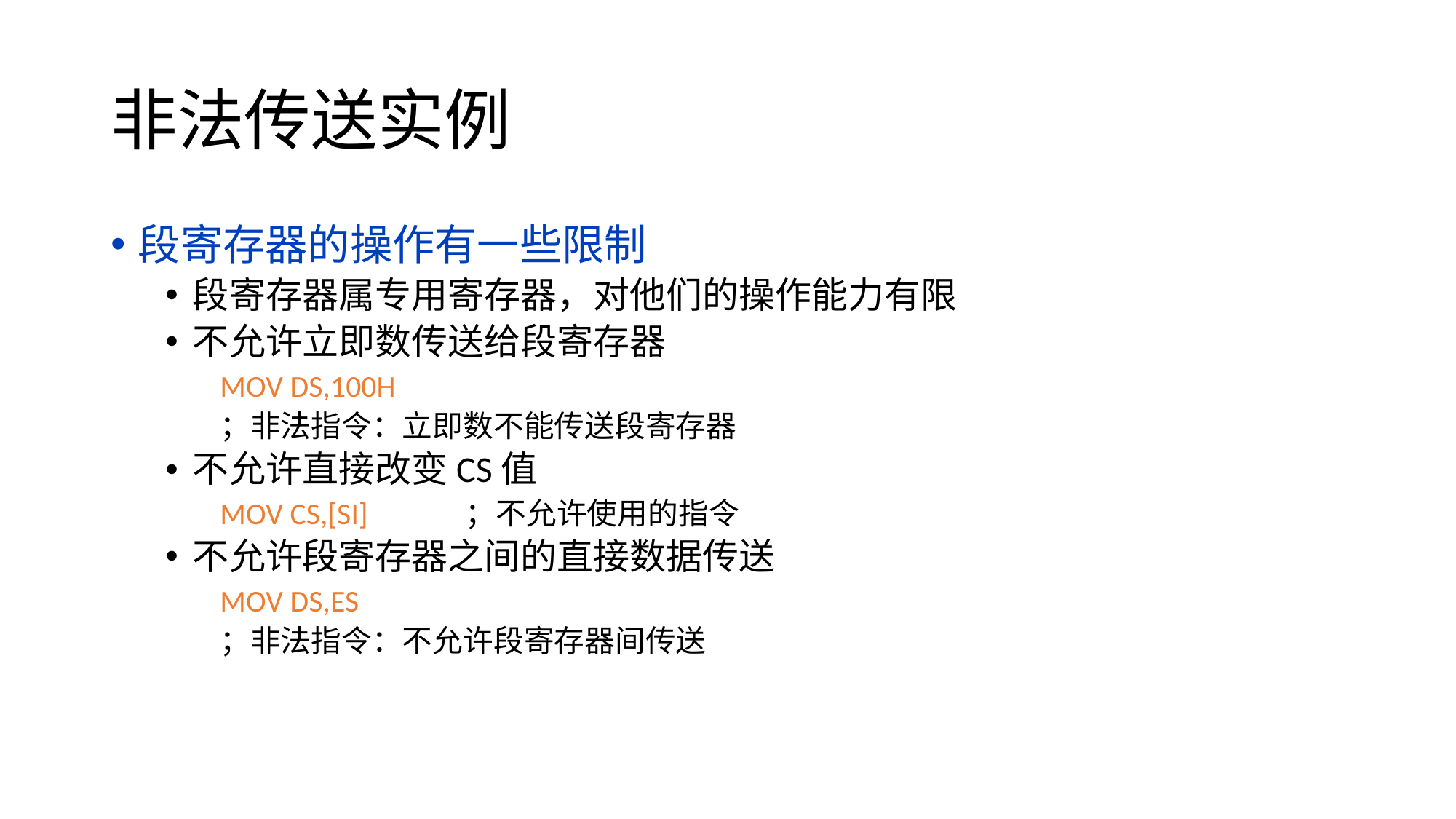

# 非法传送实例
段寄存器的操作有一些限制
段寄存器属专用寄存器，对他们的操作能力有限
不允许立即数传送给段寄存器
MOV DS,100H
；非法指令：立即数不能传送段寄存器
不允许直接改变CS值
MOV CS,[SI]	；不允许使用的指令
不允许段寄存器之间的直接数据传送
MOV DS,ES
；非法指令：不允许段寄存器间传送